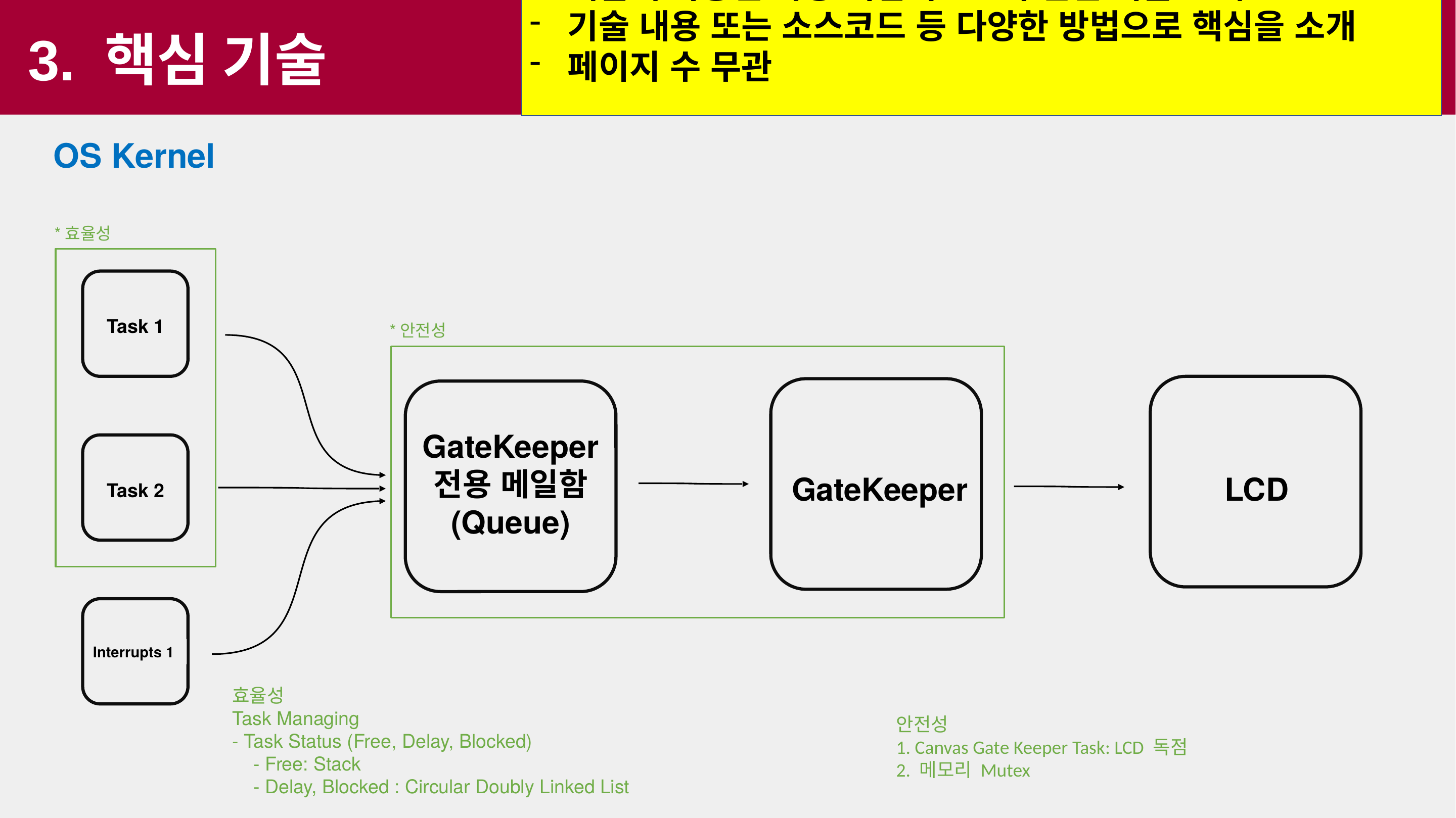

개발에 사용된 가장 핵심적으로 구현된 기술 소개
기술 내용 또는 소스코드 등 다양한 방법으로 핵심을 소개
페이지 수 무관
3. 핵심 기술
OS Kernel
*효율성

Task 1

LCD

GateKeeper

GateKeeper
전용 메일함
(Queue)

Task 2

Interrupts 1
*안전성

효율성
Task Managing
- Task Status (Free, Delay, Blocked)
    - Free: Stack
    - Delay, Blocked : Circular Doubly Linked List
안전성
1. Canvas Gate Keeper Task: LCD 독점
2. 메모리 Mutex